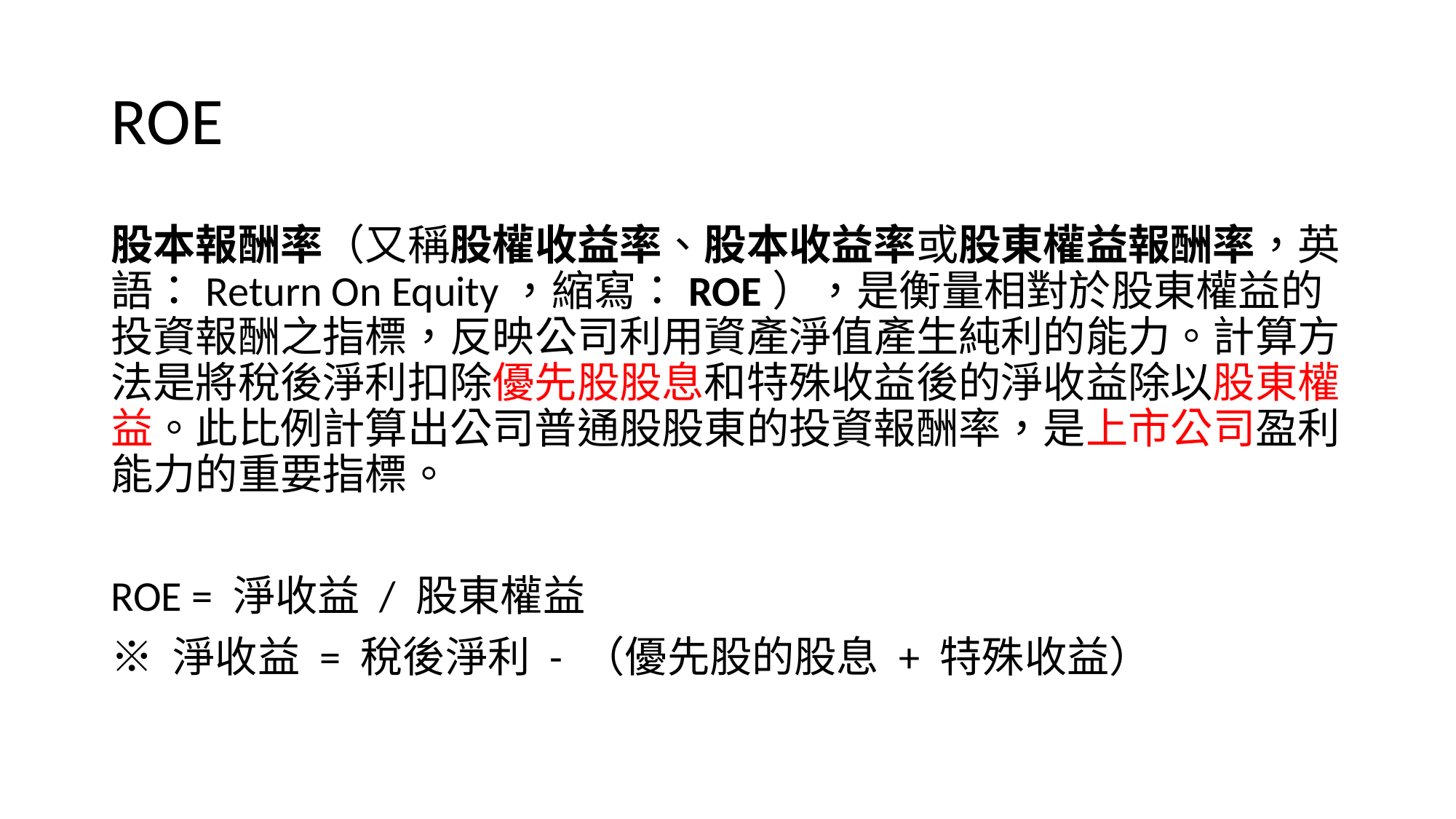

# ROE
股本報酬率（又稱股權收益率、股本收益率或股東權益報酬率，英語：Return On Equity，縮寫：ROE），是衡量相對於股東權益的投資報酬之指標，反映公司利用資產淨值產生純利的能力。計算方法是將稅後淨利扣除優先股股息和特殊收益後的淨收益除以股東權益。此比例計算出公司普通股股東的投資報酬率，是上市公司盈利能力的重要指標。

ROE = 淨收益 / 股東權益
※ 淨收益 = 稅後淨利 - （優先股的股息 + 特殊收益）